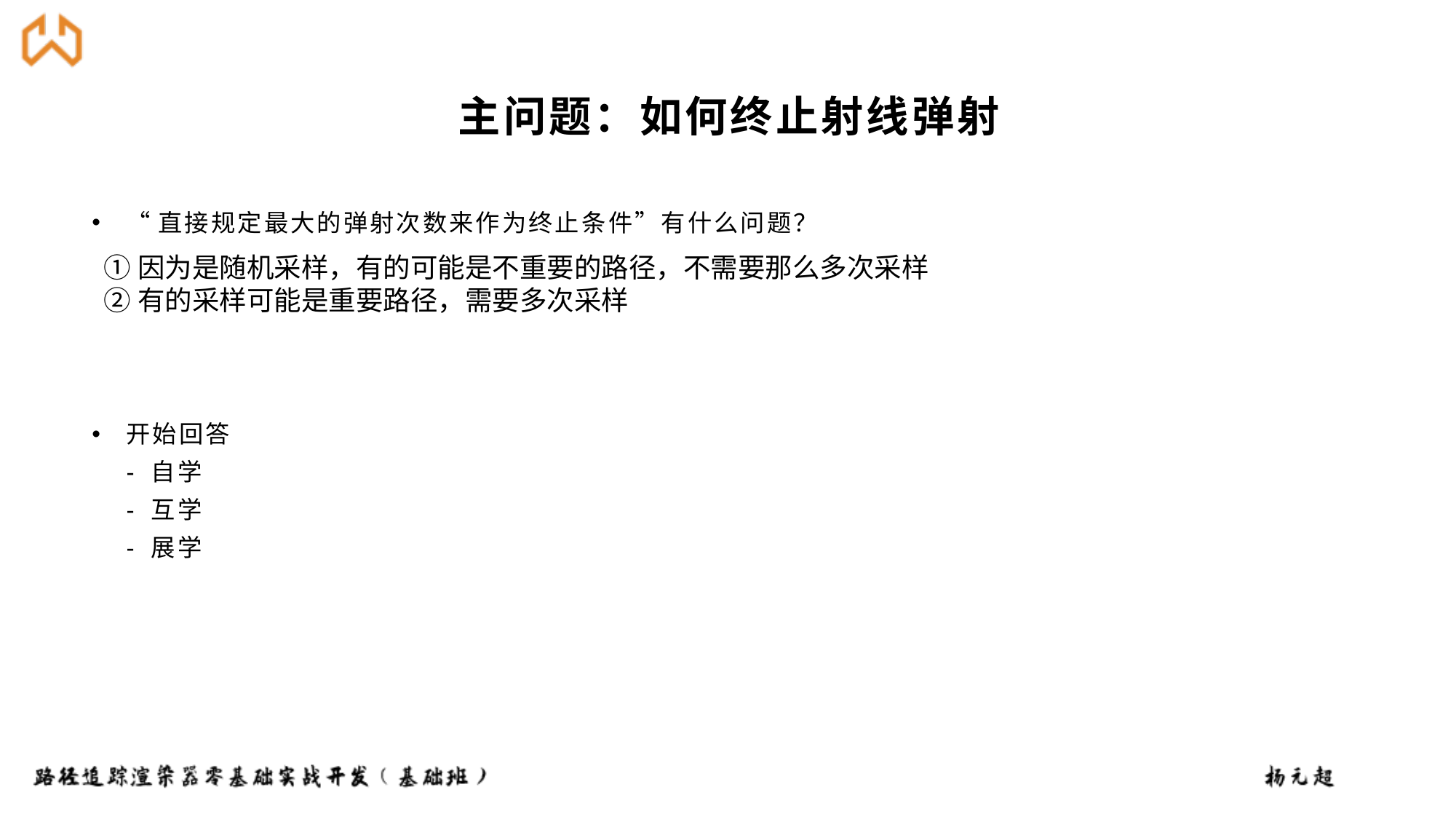

# 主问题：如何终止射线弹射
“直接规定最大的弹射次数来作为终止条件”有什么问题？

开始回答
- 自学
- 互学
- 展学

①因为是随机采样，有的可能是不重要的路径，不需要那么多次采样
②有的采样可能是重要路径，需要多次采样